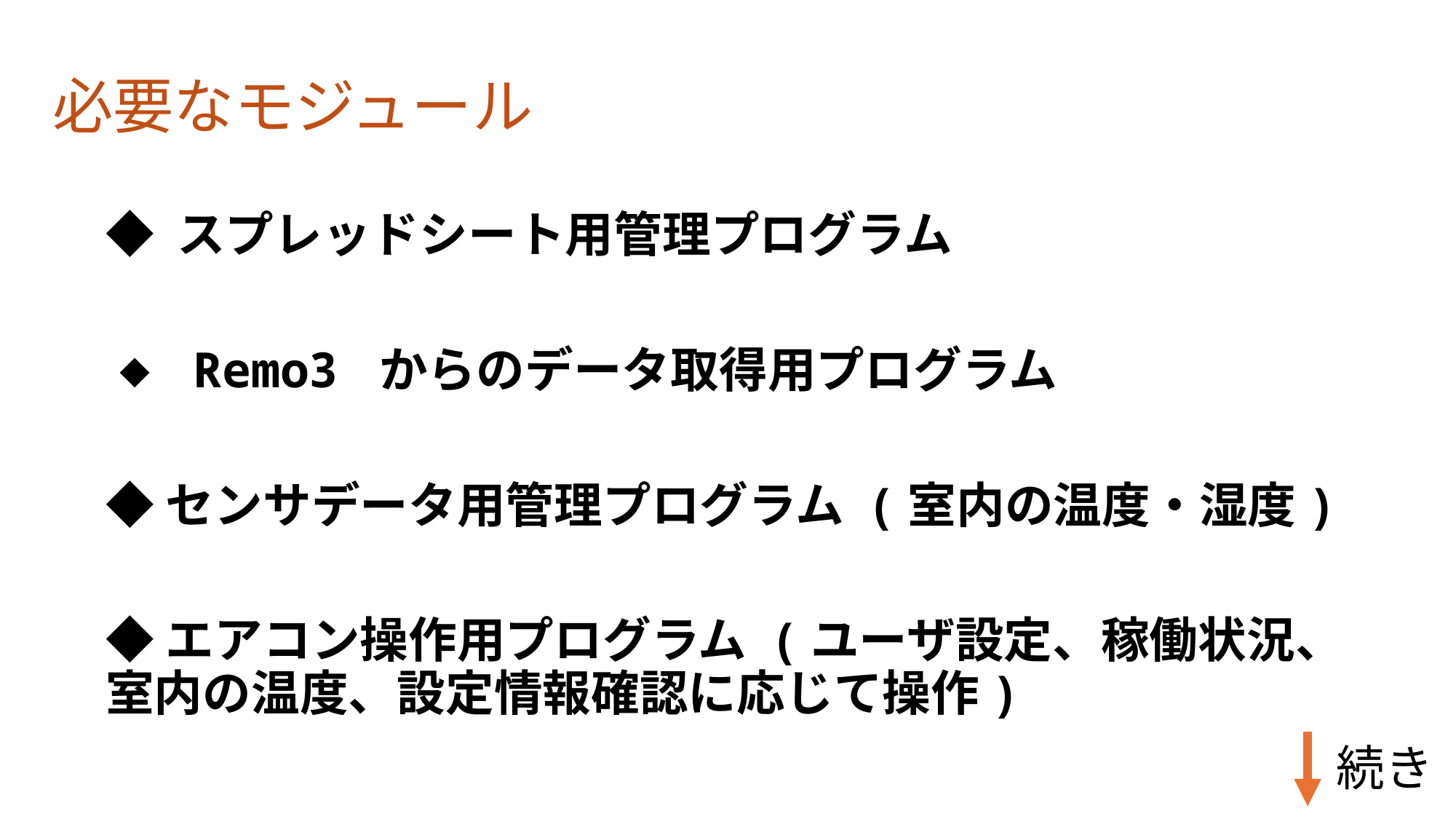

# 必要なモジュール
◆ スプレッドシート用管理プログラム

◆ Remo3 からのデータ取得用プログラム

◆センサデータ用管理プログラム (室内の温度・湿度)

◆エアコン操作用プログラム (ユーザ設定、稼働状況、室内の温度、設定情報確認に応じて操作)

続き